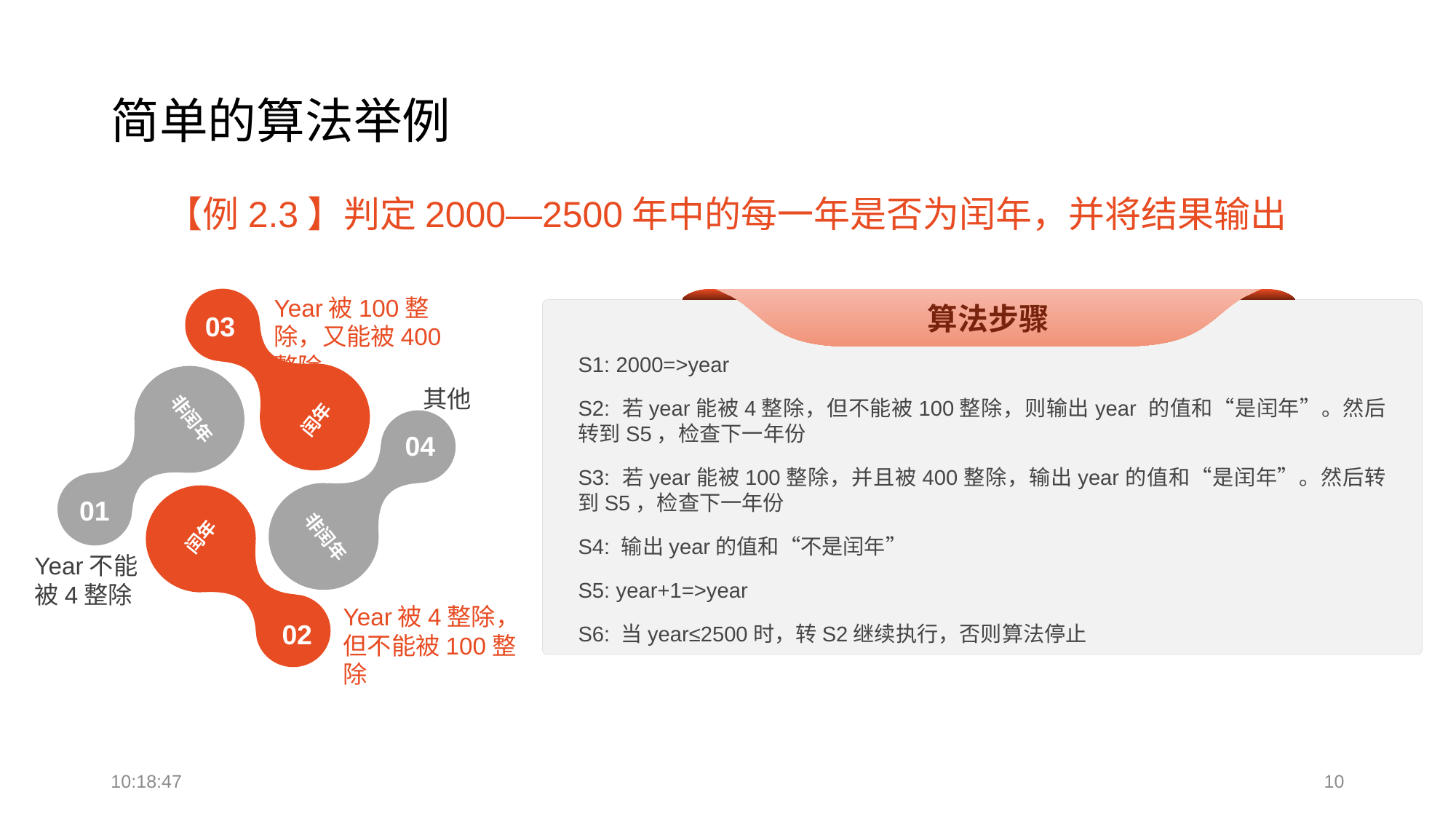

# 简单的算法举例
【例2.3】判定2000—2500年中的每一年是否为闰年，并将结果输出
Year被100整除，又能被400整除

03

其他
非闰年
闰年

04

01
闰年
非闰年
Year不能被4整除
Year被4整除，
但不能被100整除
02

算法步骤
S1: 2000=>year
S2: 若year能被4整除，但不能被100整除，则输出year 的值和“是闰年”。然后转到S5，检查下一年份
S3: 若year能被100整除，并且被400整除，输出year的值和“是闰年”。然后转到S5，检查下一年份
S4: 输出year的值和“不是闰年”
S5: year+1=>year
S6: 当year≤2500时，转S2继续执行，否则算法停止
10:18:47
10